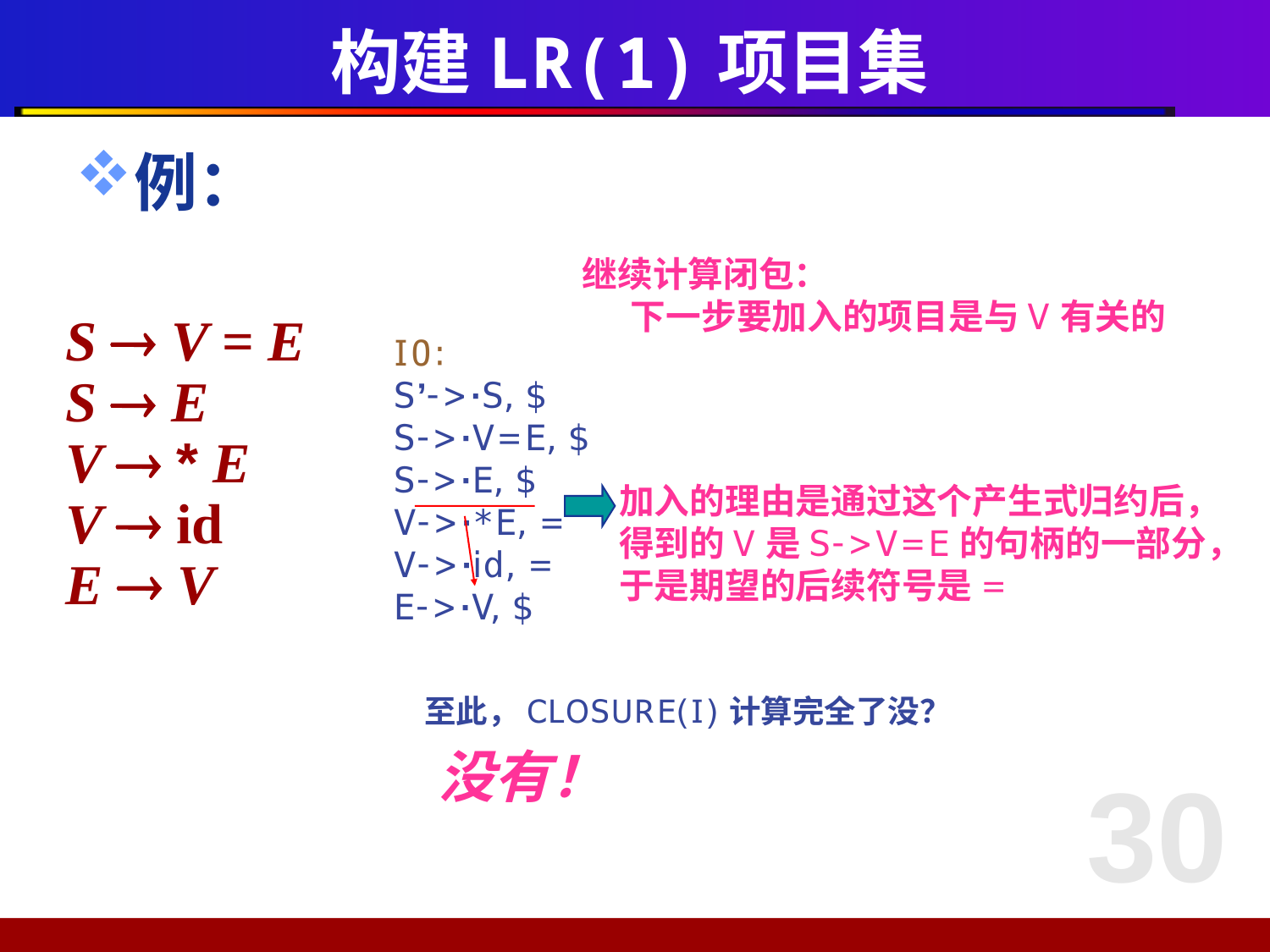

# 构建LR(1)项目集
例：
继续计算闭包：
     下一步要加入的项目是与V有关的
S → V = E
S → E
V → * E
V → id
E → V
I0:
S’->·S, $
S->·V=E, $
S->·E, $
V->·*E, =
V->·id, =
E->·V, $
加入的理由是通过这个产生式归约后，
得到的V是S->V=E的句柄的一部分，
于是期望的后续符号是=

至此，CLOSURE(I)计算完全了没？
没有！
30